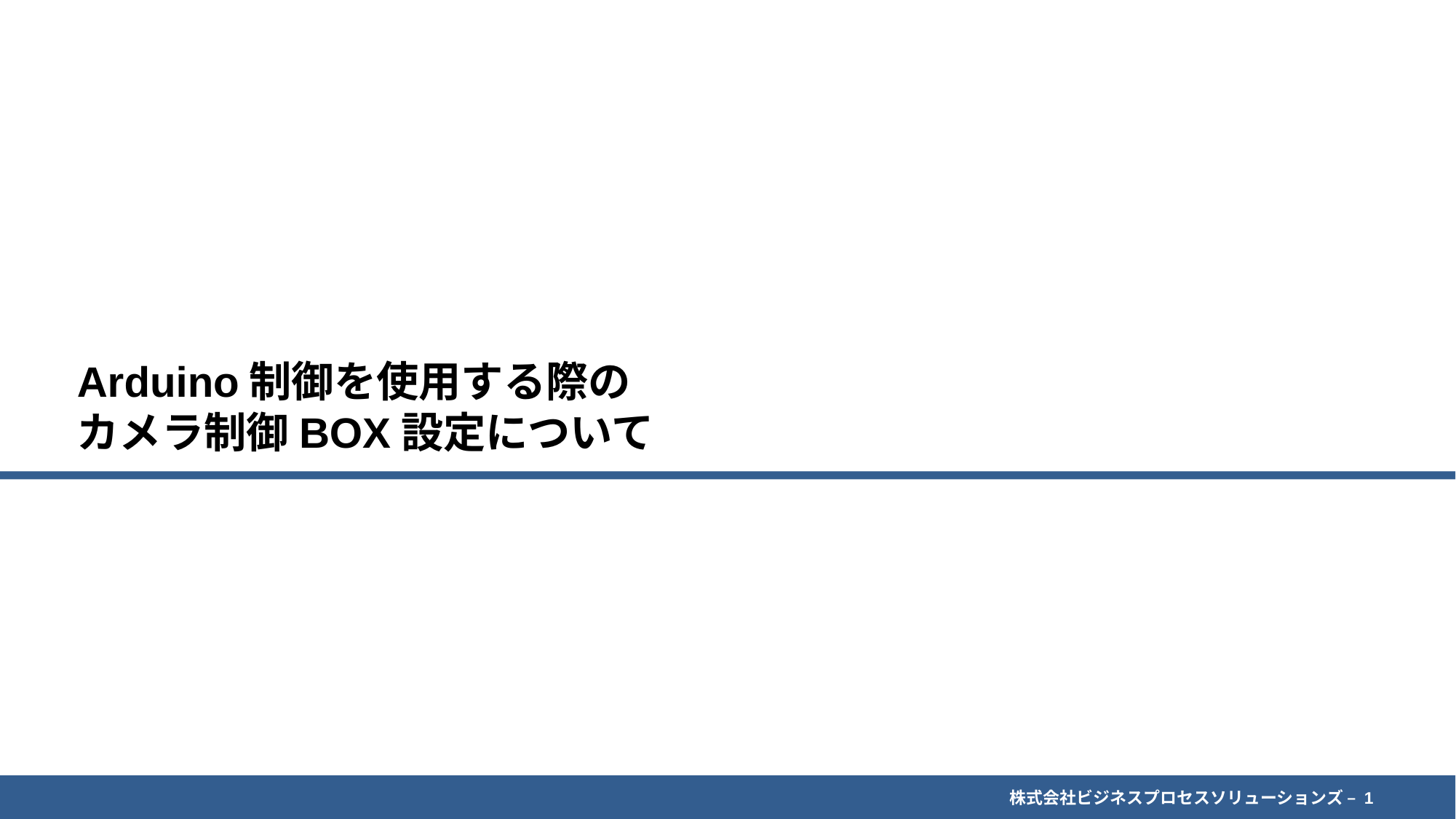

# Arduino制御を使用する際の カメラ制御BOX設定について
株式会社ビジネスプロセスソリューションズ – 1